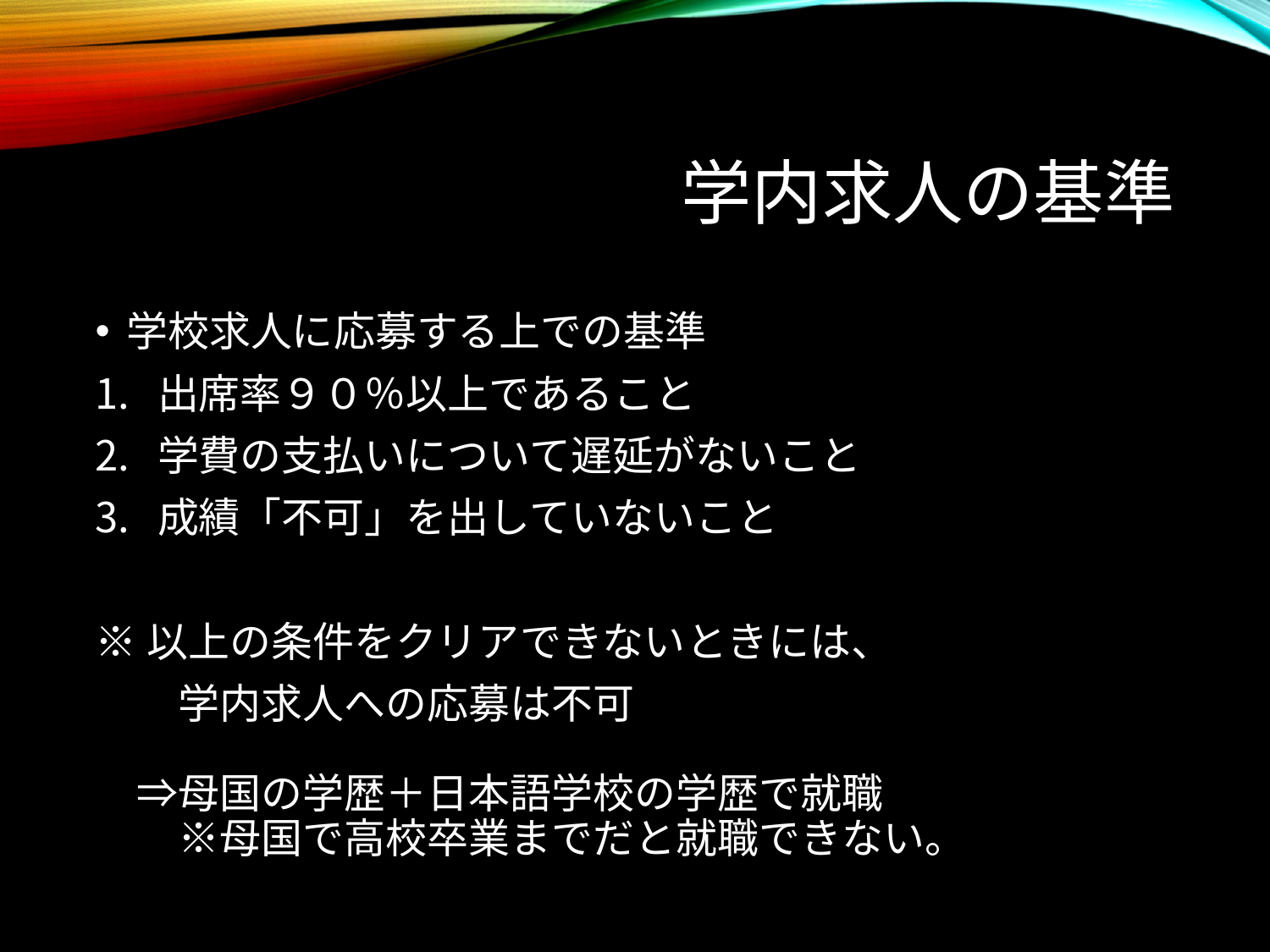

# 学内求人の基準
学校求人に応募する上での基準
出席率９０％以上であること
学費の支払いについて遅延がないこと
成績「不可」を出していないこと

※以上の条件をクリアできないときには、
　　学内求人への応募は不可
　⇒母国の学歴＋日本語学校の学歴で就職
　　※母国で高校卒業までだと就職できない。